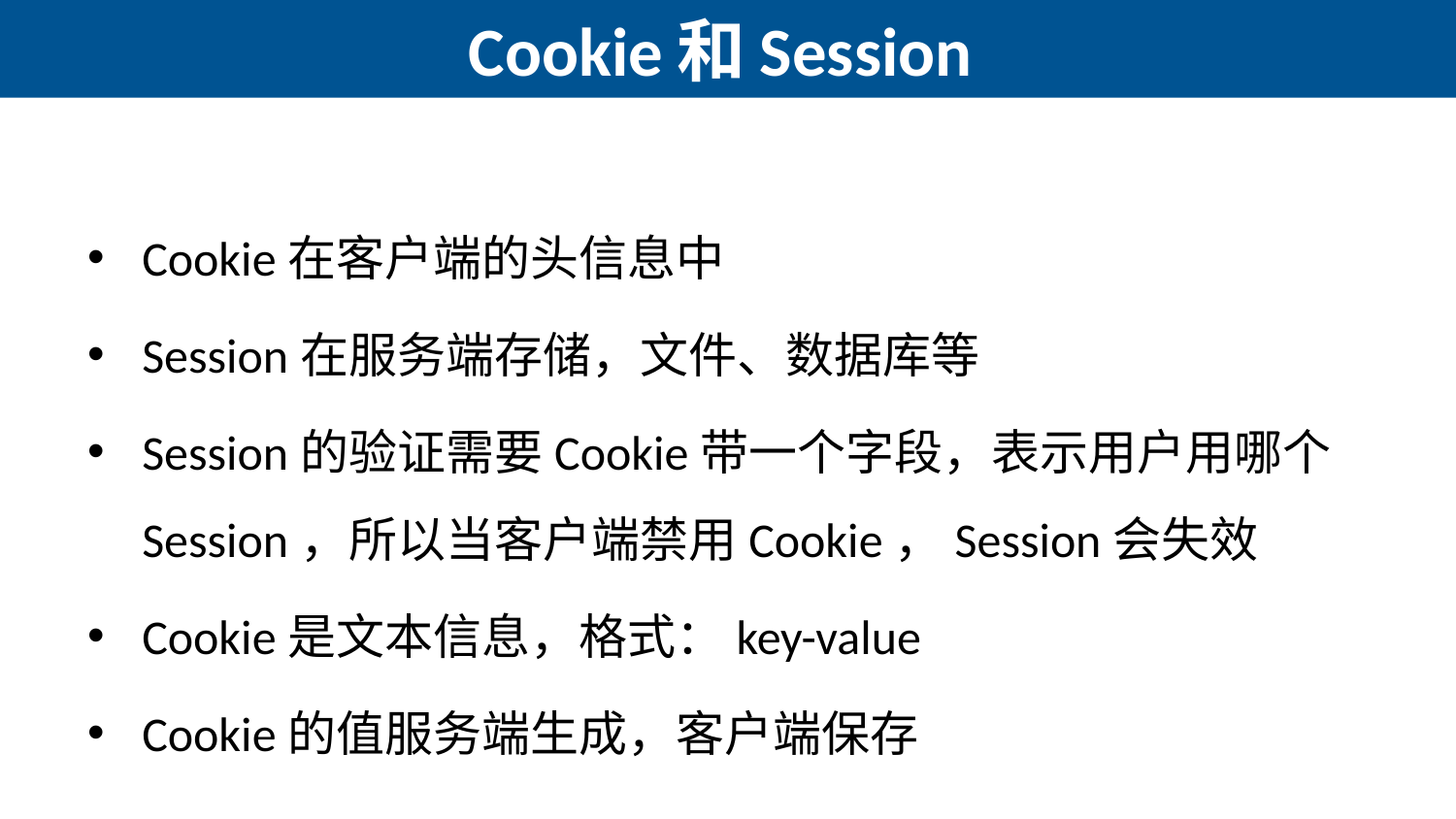

# Cookie和Session
Cookie在客户端的头信息中
Session在服务端存储，文件、数据库等
Session的验证需要Cookie带一个字段，表示用户用哪个Session，所以当客户端禁用Cookie，Session会失效
Cookie是文本信息，格式：key-value
Cookie的值服务端生成，客户端保存